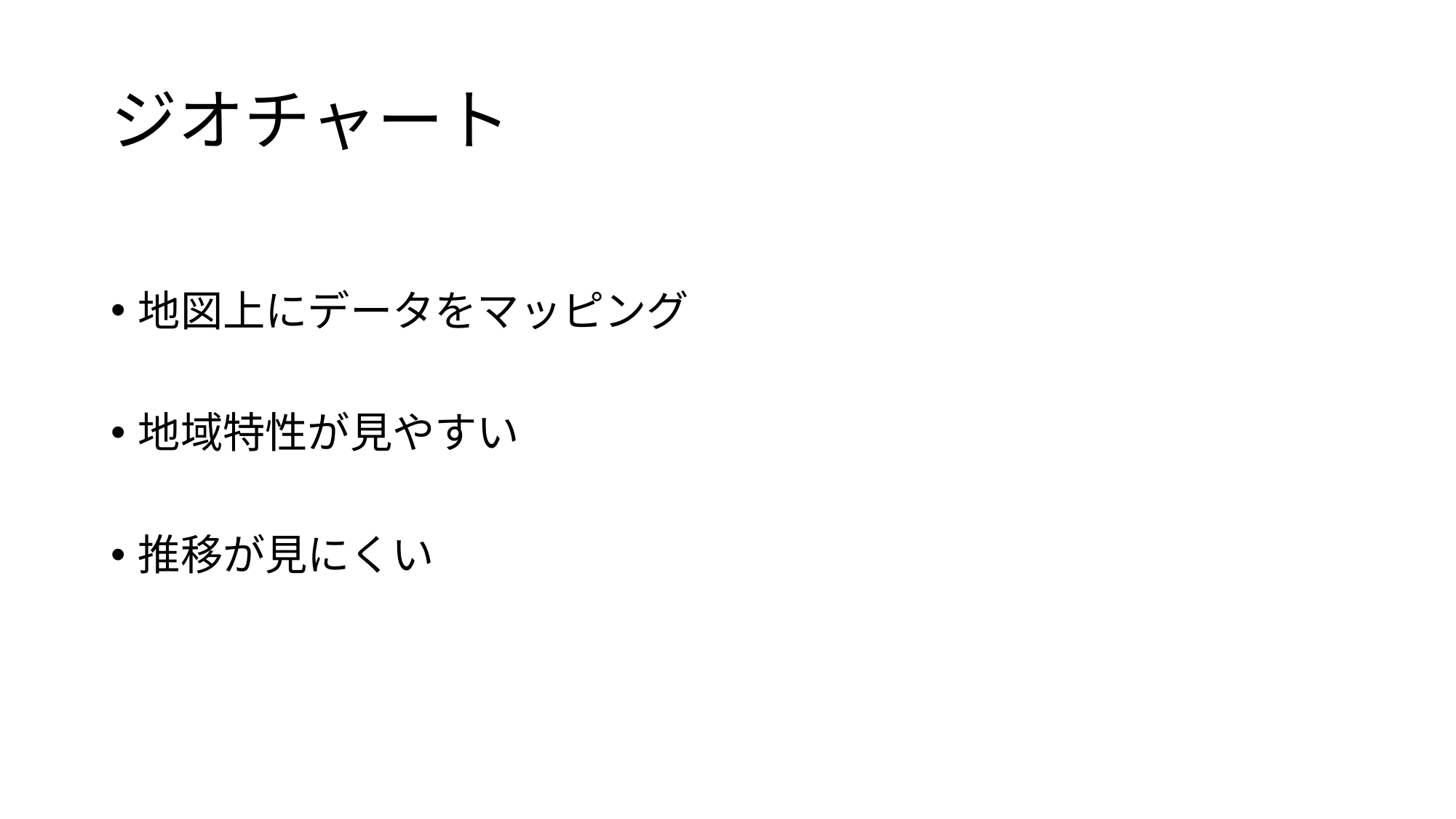

# ジオチャート

地図上にデータをマッピング

地域特性が見やすい

推移が見にくい